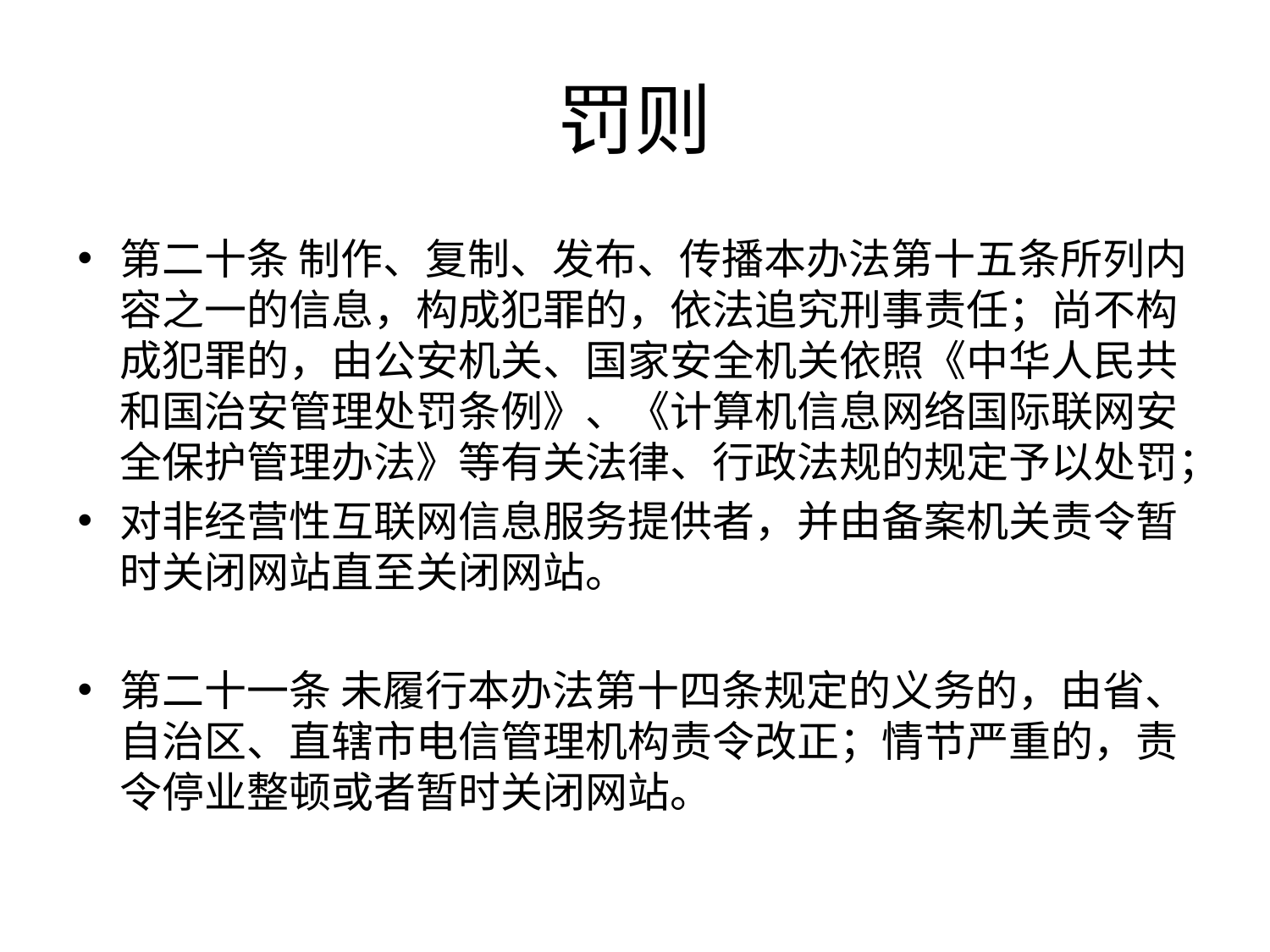

# 罚则
第二十条 制作、复制、发布、传播本办法第十五条所列内容之一的信息，构成犯罪的，依法追究刑事责任；尚不构成犯罪的，由公安机关、国家安全机关依照《中华人民共和国治安管理处罚条例》、《计算机信息网络国际联网安全保护管理办法》等有关法律、行政法规的规定予以处罚；
对非经营性互联网信息服务提供者，并由备案机关责令暂时关闭网站直至关闭网站。

第二十一条 未履行本办法第十四条规定的义务的，由省、自治区、直辖市电信管理机构责令改正；情节严重的，责令停业整顿或者暂时关闭网站。